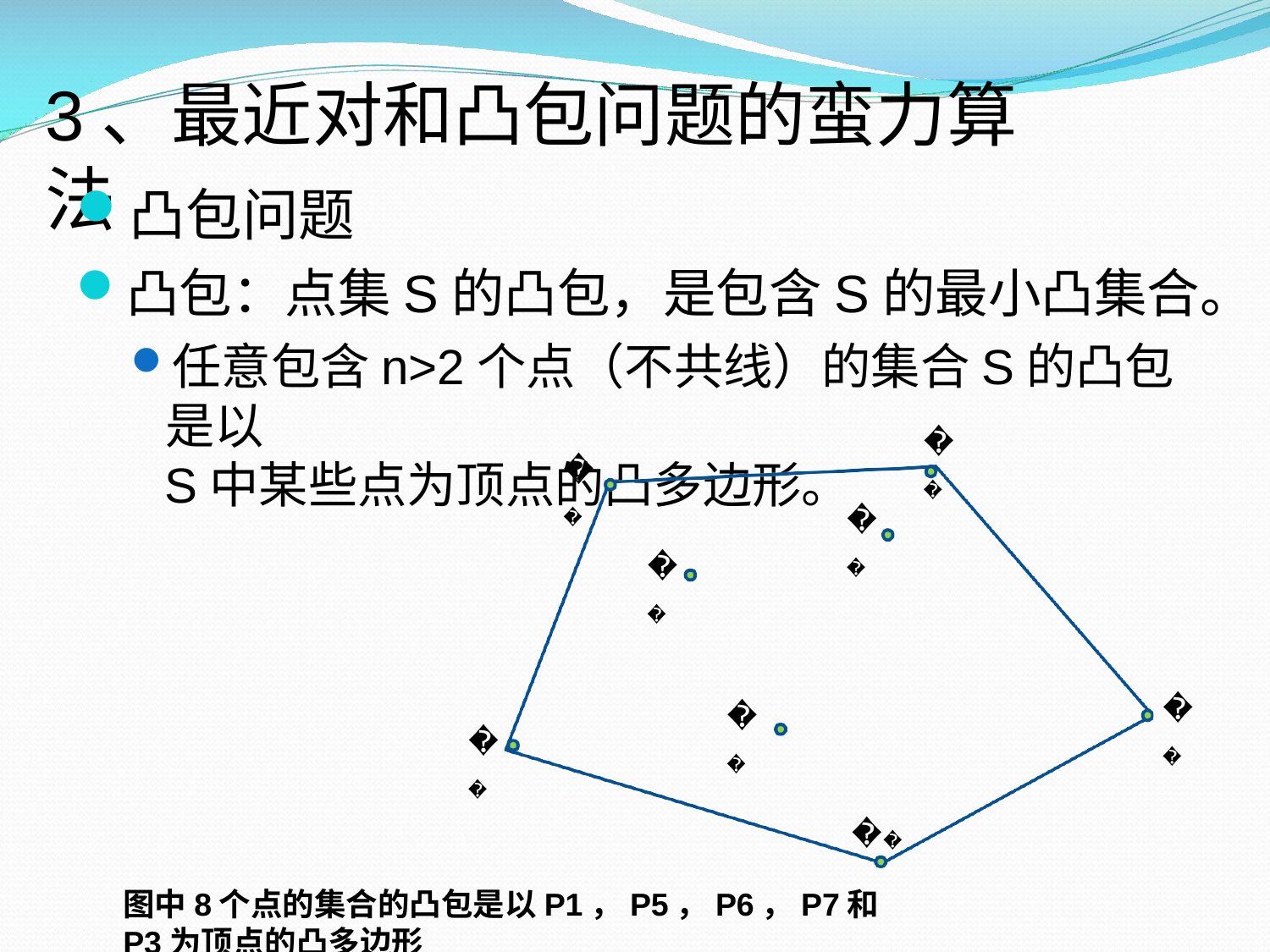

# 3、最近对和凸包问题的蛮力算法
凸包问题
凸包：点集S的凸包，是包含S的最小凸集合。
任意包含n>2个点（不共线）的集合S的凸包是以
S中某些点为顶点的凸多边形。
��
��

��
��
��
��
��
��
图中8个点的集合的凸包是以P1，P5，P6，P7和P3为顶点的凸多边形